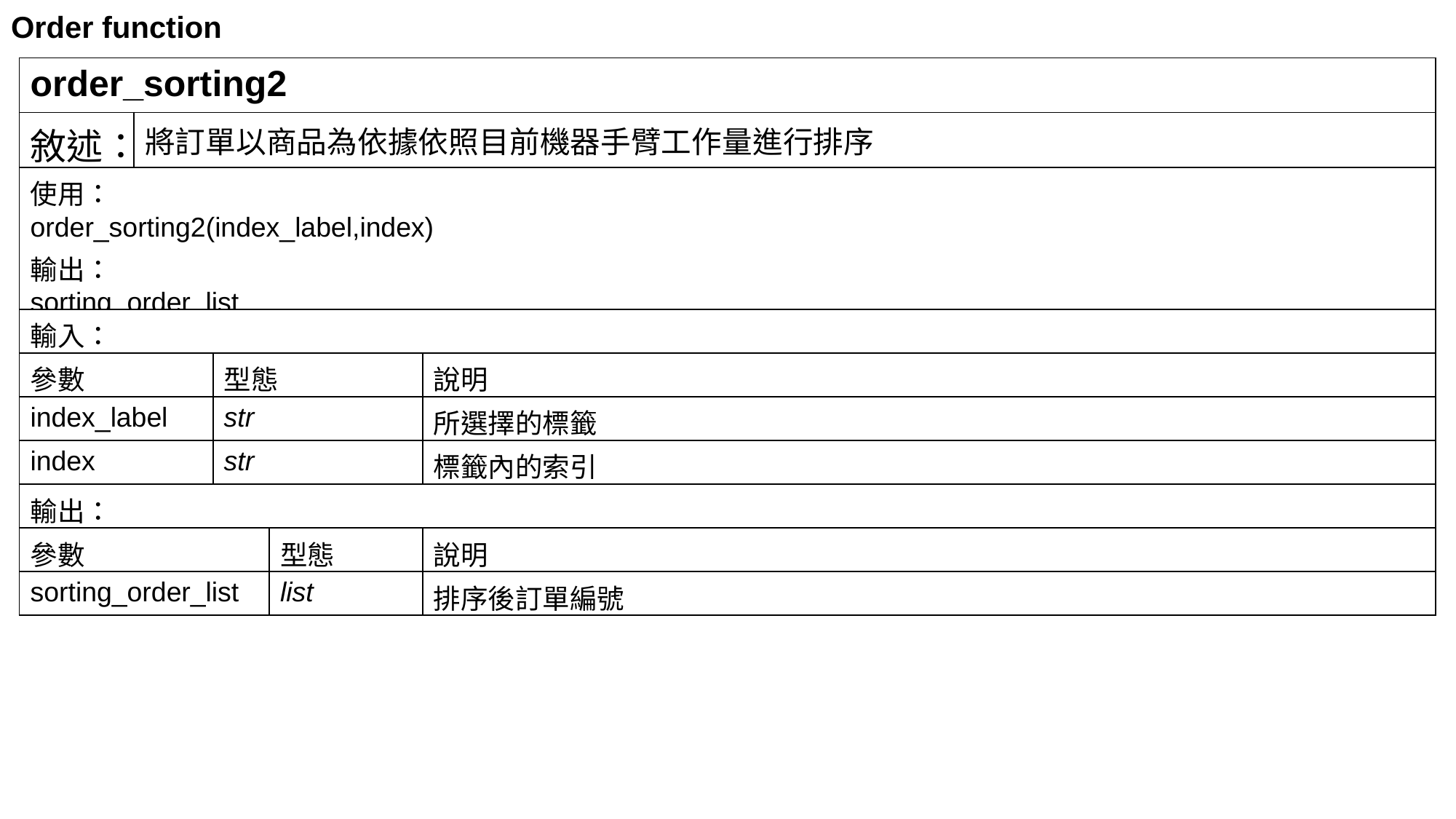

# Order function
| order\_sorting2 |  |  |  |  |
| --- | --- | --- | --- | --- |
| 敘述： | 將訂單以商品為依據依照目前機器手臂工作量進行排序 |  | 將訂單以商品為依據依照目前機器手臂工作量進行排序 |  |
| 使用： ﻿order\_sorting2(index\_label,index) 輸出： ﻿sorting\_order\_list |  |  |  |  |
| 輸入： |  |  |  |  |
| 參數 |  | 型態 |  | 說明 |
| ﻿index\_label |  | str |  | 所選擇的標籤 |
| index |  | str |  | 標籤內的索引 |
| 輸出： |  |  |  |  |
| 參數 |  |  | 型態 | 說明 |
| ﻿sorting\_order\_list |  |  | list | 排序後訂單編號 |
﻿